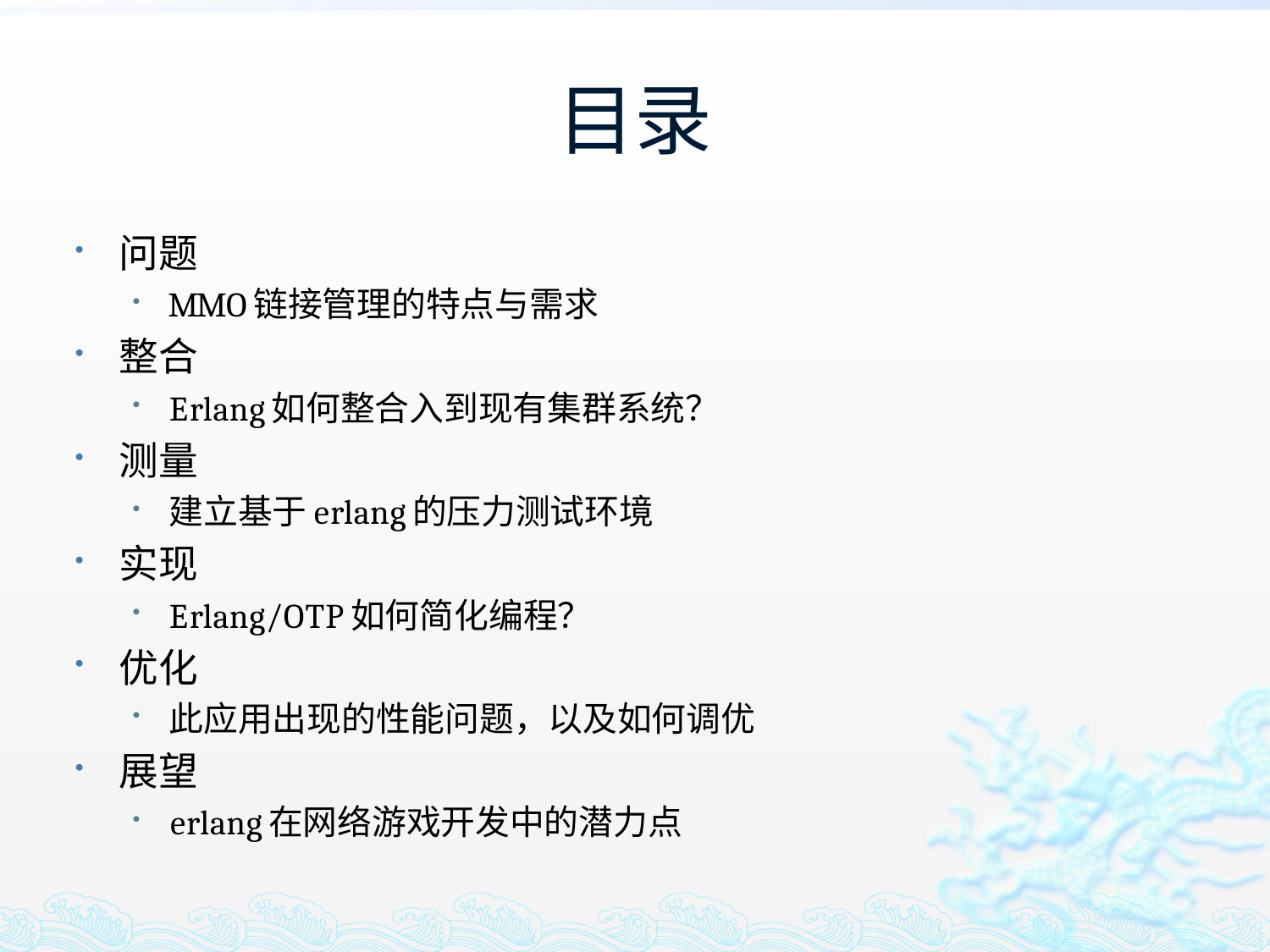

# 目录
问题
MMO链接管理的特点与需求
整合
Erlang如何整合入到现有集群系统？
测量
建立基于erlang的压力测试环境
实现
Erlang/OTP如何简化编程？
优化
此应用出现的性能问题，以及如何调优
展望
erlang在网络游戏开发中的潜力点